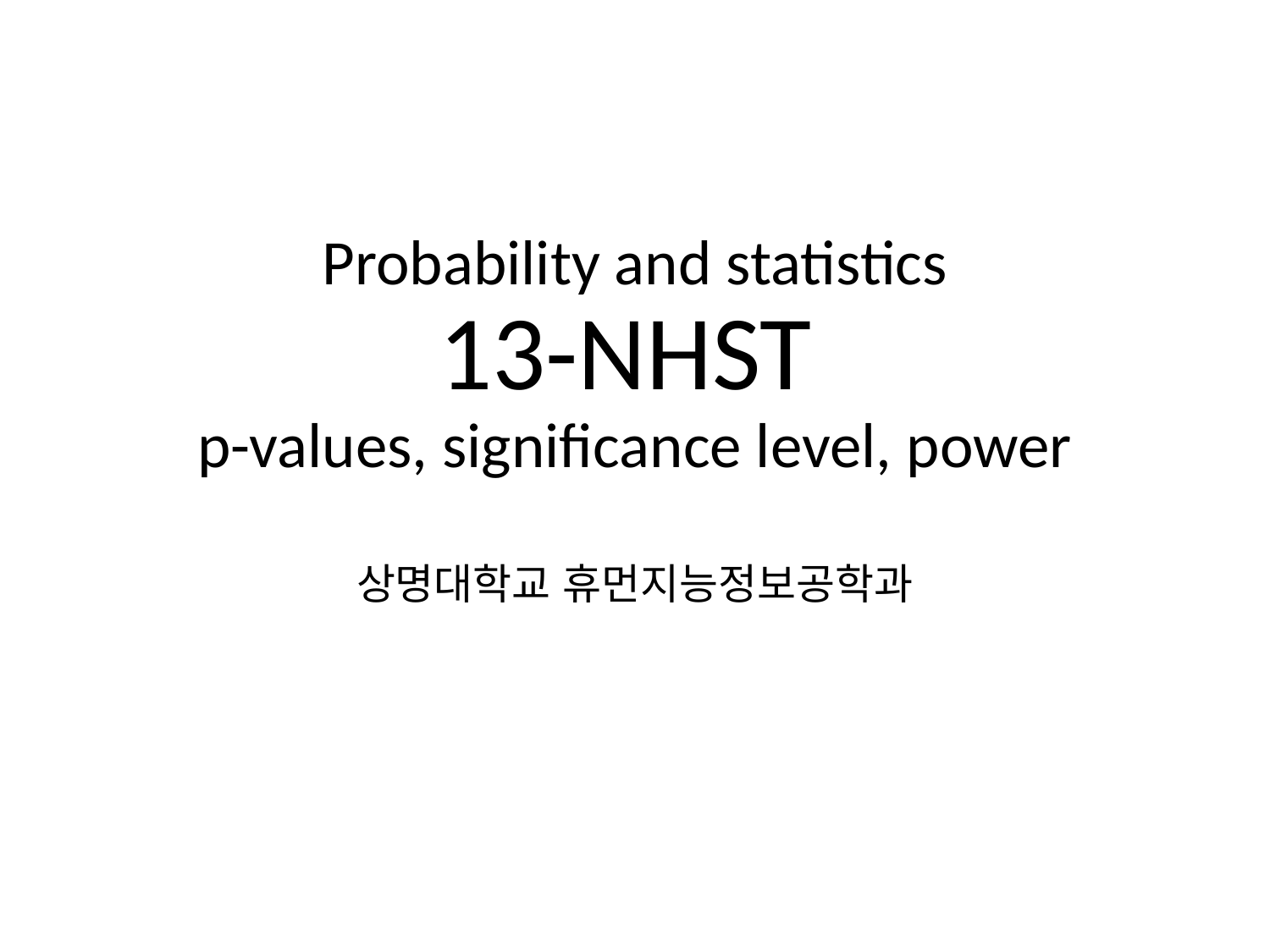

# Probability and statistics 13-NHST p-values, significance level, power
상명대학교 휴먼지능정보공학과